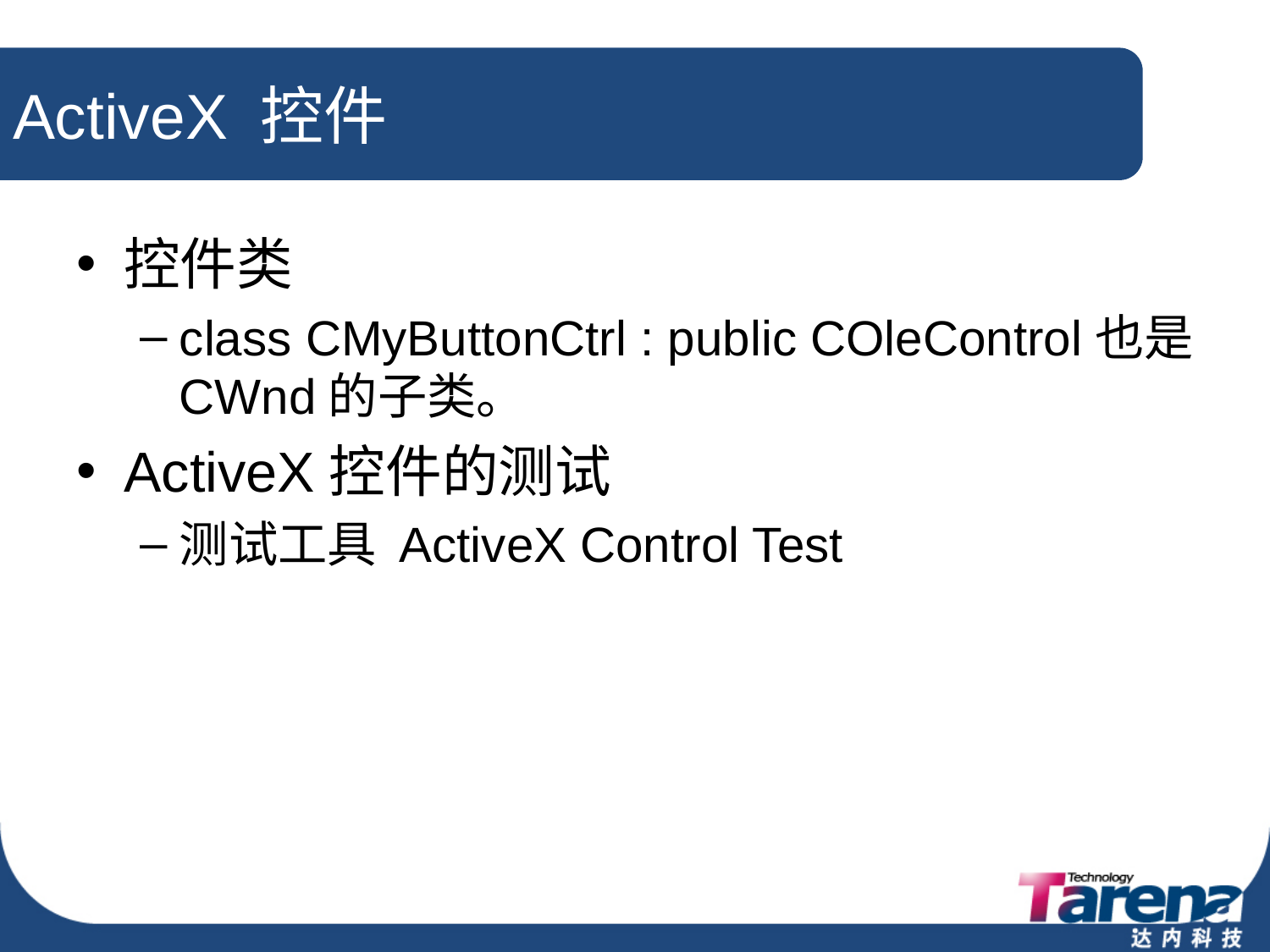

# ActiveX 控件
控件类
class CMyButtonCtrl : public COleControl也是CWnd的子类。
ActiveX控件的测试
测试工具 ActiveX Control Test